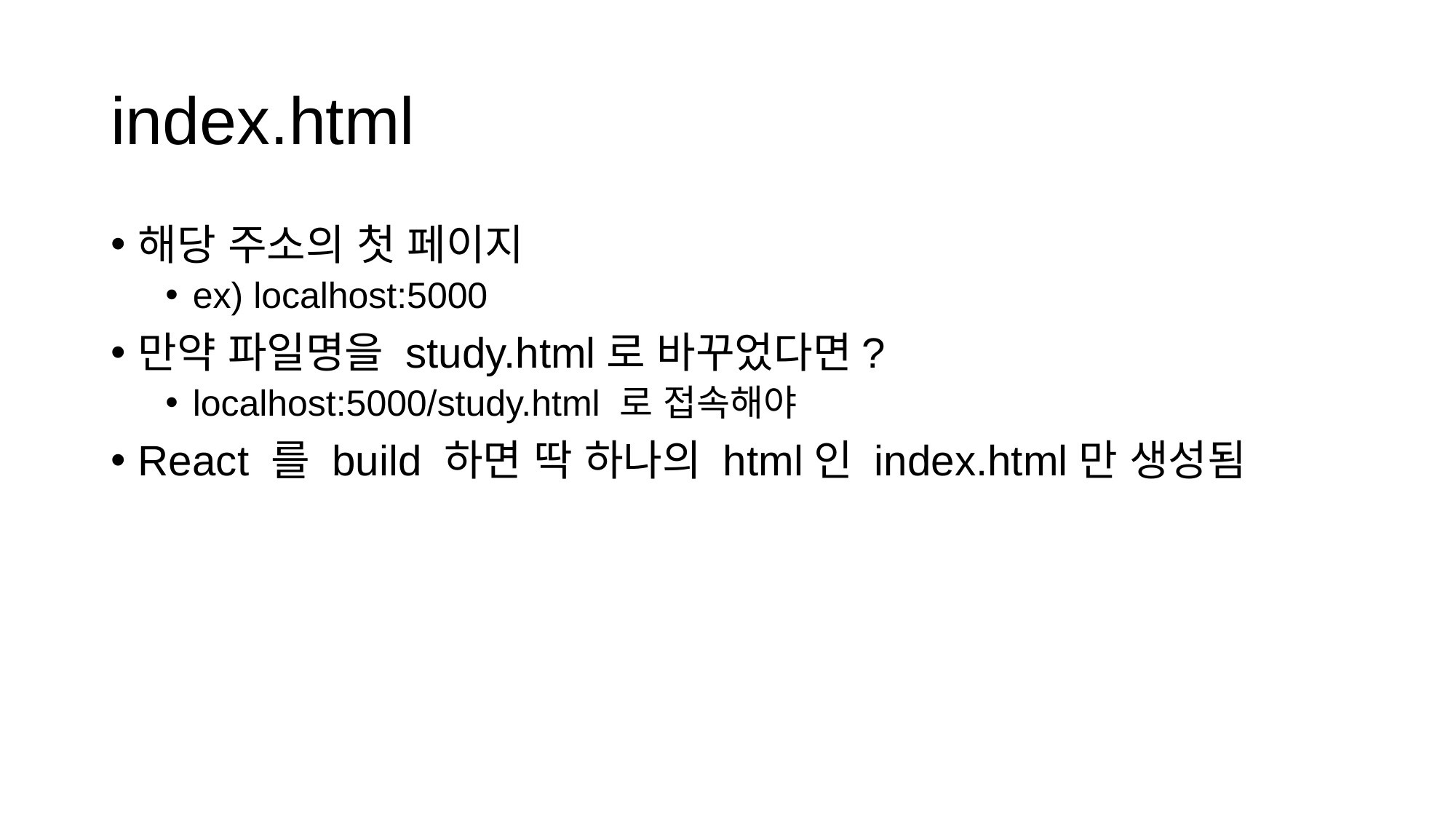

# index.html
해당 주소의 첫 페이지
ex) localhost:5000
만약 파일명을 study.html로 바꾸었다면?
localhost:5000/study.html 로 접속해야
React 를 build 하면 딱 하나의 html인 index.html만 생성됨